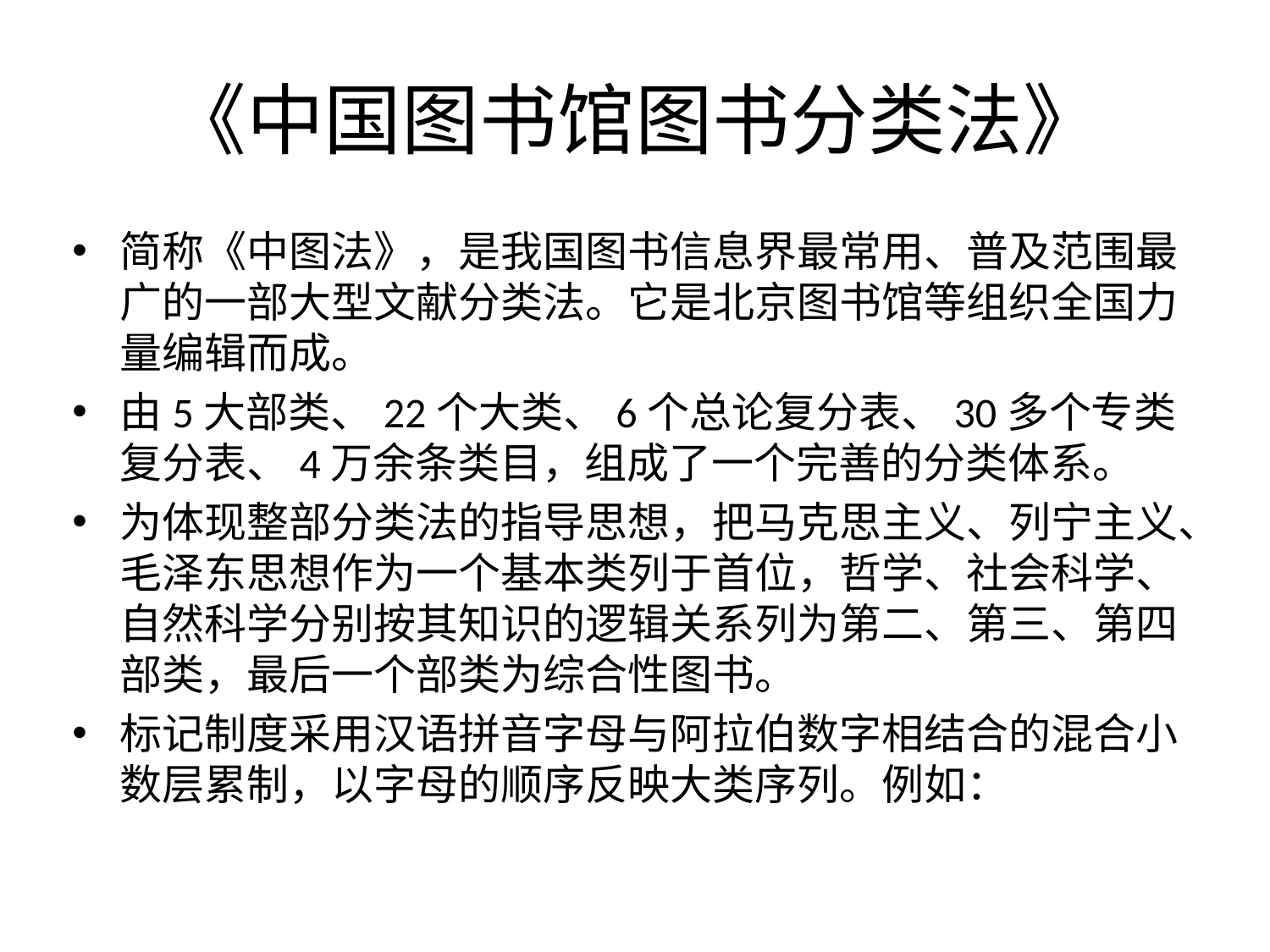

# 《中国图书馆图书分类法》
简称《中图法》，是我国图书信息界最常用、普及范围最广的一部大型文献分类法。它是北京图书馆等组织全国力量编辑而成。
由5大部类、22个大类、6个总论复分表、30多个专类复分表、4万余条类目，组成了一个完善的分类体系。
为体现整部分类法的指导思想，把马克思主义、列宁主义、毛泽东思想作为一个基本类列于首位，哲学、社会科学、自然科学分别按其知识的逻辑关系列为第二、第三、第四部类，最后一个部类为综合性图书。
标记制度采用汉语拼音字母与阿拉伯数字相结合的混合小数层累制，以字母的顺序反映大类序列。例如：